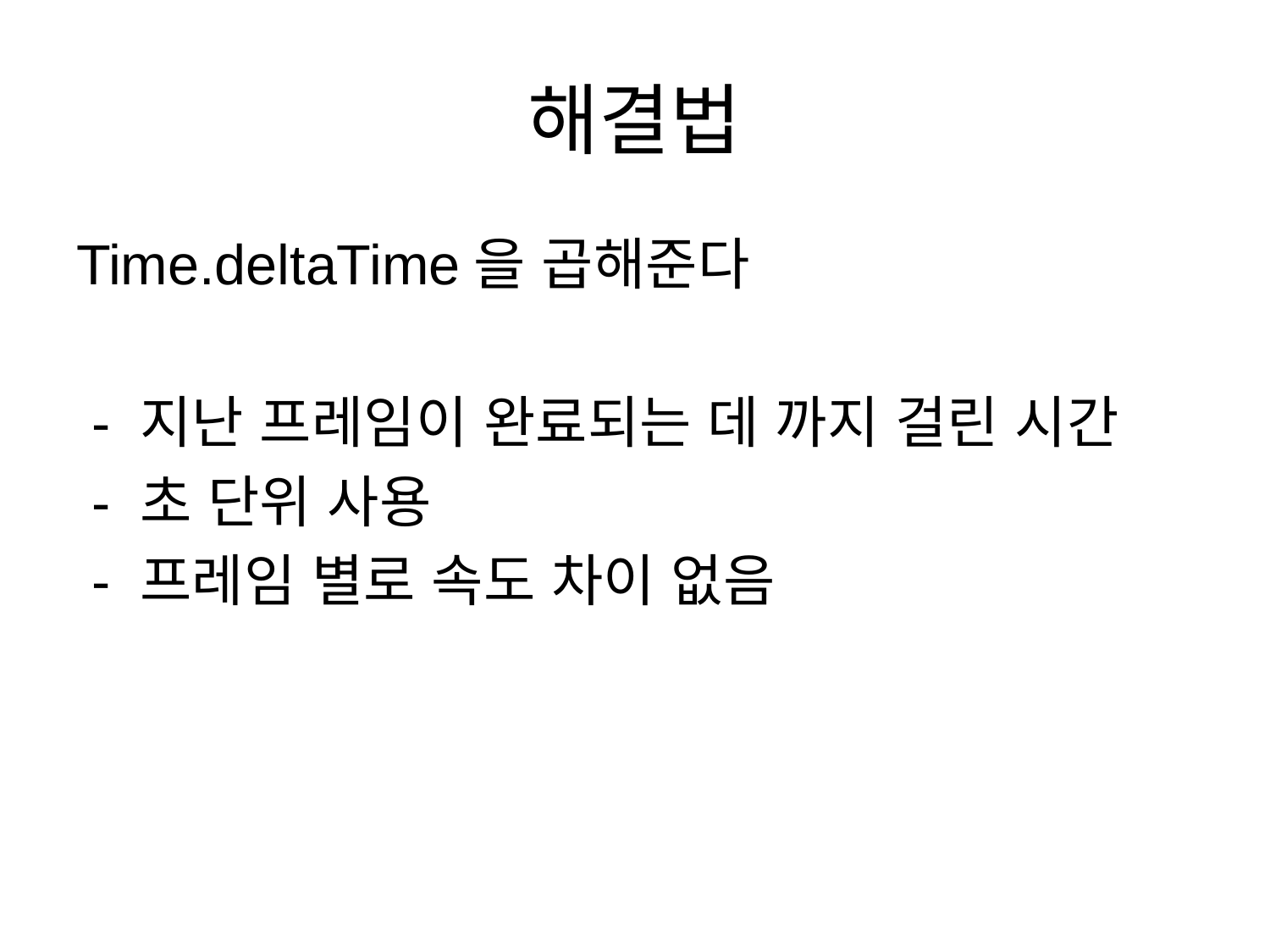

# 해결법
Time.deltaTime을 곱해준다

 - 지난 프레임이 완료되는 데 까지 걸린 시간
 - 초 단위 사용
 - 프레임 별로 속도 차이 없음